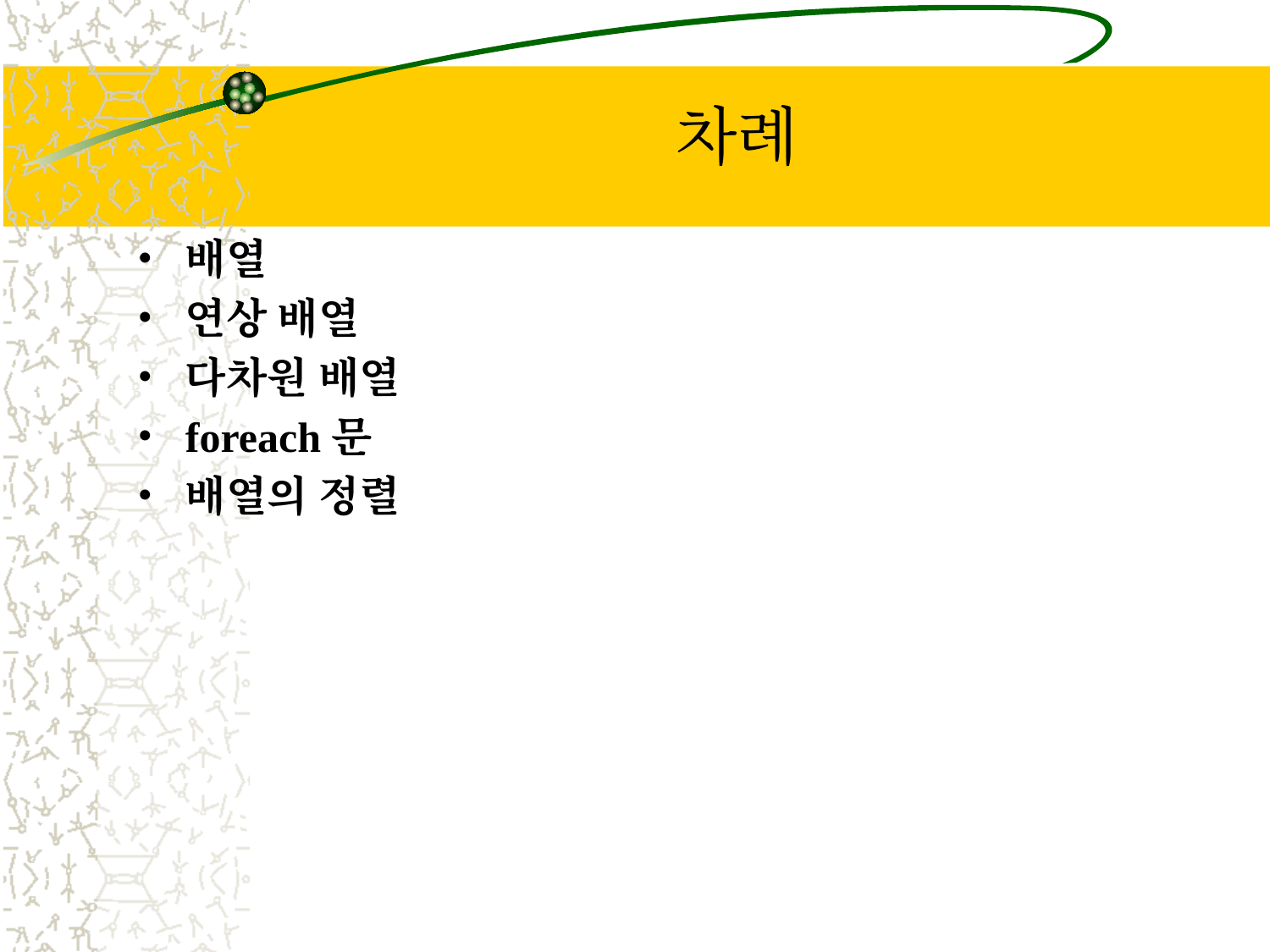

# 차례
배열
연상 배열
다차원 배열
foreach문
배열의 정렬